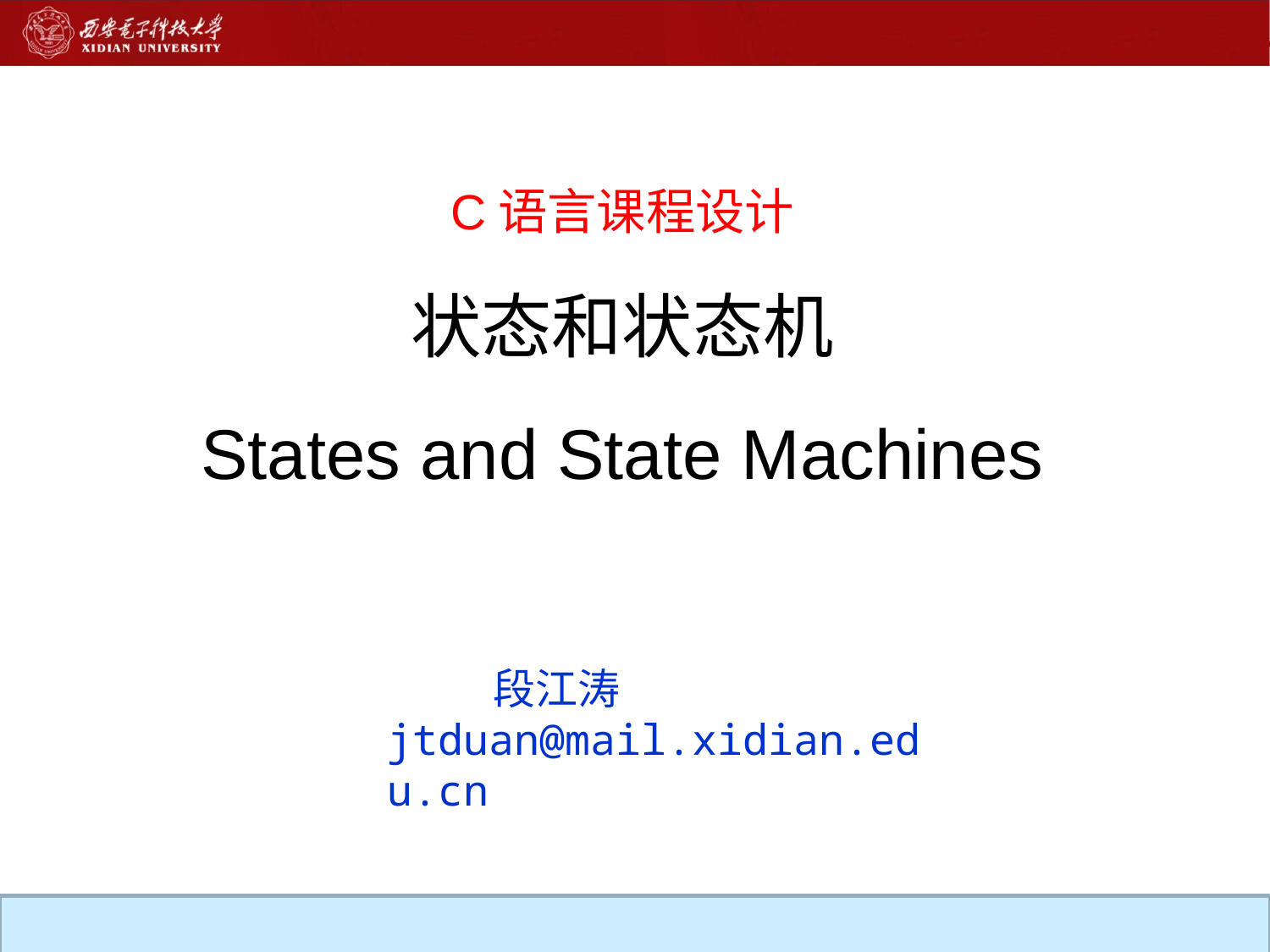

# C语言课程设计 状态和状态机 States and State Machines
          段江涛
jtduan@mail.xidian.edu.cn